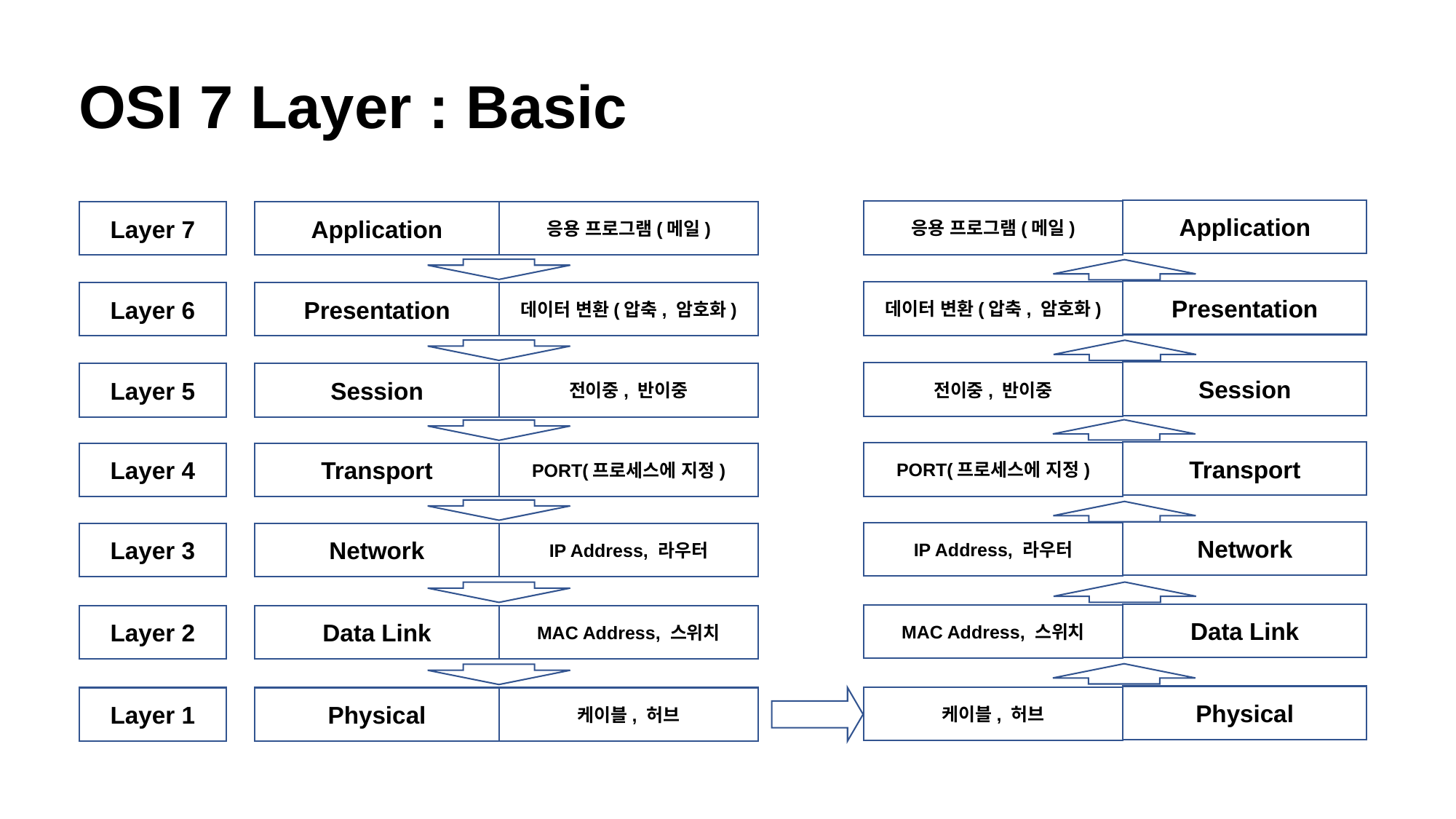

# OSI 7 Layer : Basic
Application
응용 프로그램(메일)
Layer 7
응용 프로그램(메일)
Application

Presentation
데이터 변환(압축, 암호화)
Layer 6
데이터 변환(압축, 암호화)
Presentation

Session
전이중, 반이중
Layer 5
전이중, 반이중
Session

Transport
PORT(프로세스에 지정)
Layer 4
PORT(프로세스에 지정)
Transport

Network
IP Address, 라우터
Layer 3
IP Address, 라우터
Network

Data Link
MAC Address, 스위치
Layer 2
MAC Address, 스위치
Data Link

Physical
케이블, 허브
Layer 1

케이블, 허브
Physical